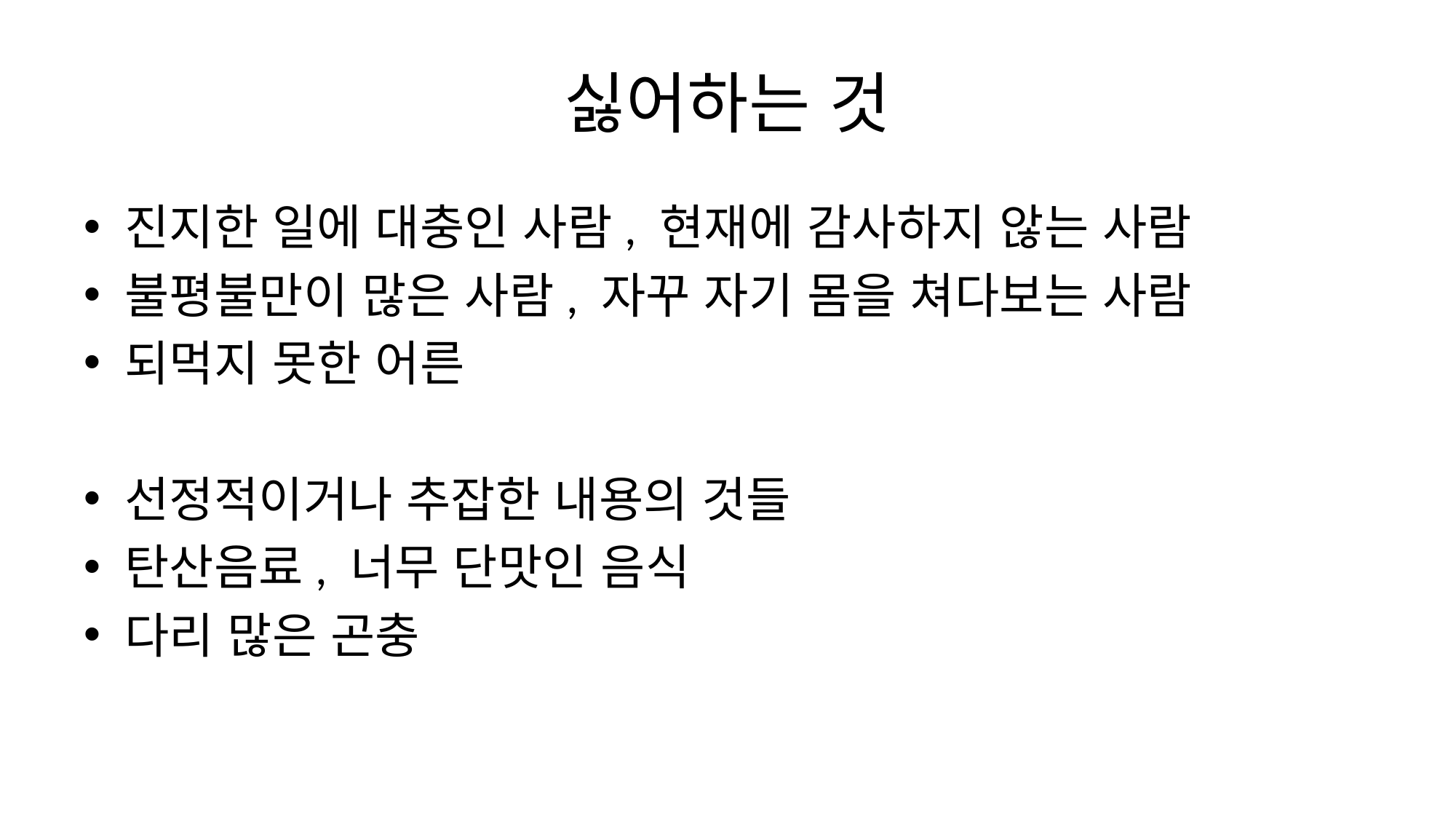

# 싫어하는 것
진지한 일에 대충인 사람, 현재에 감사하지 않는 사람
불평불만이 많은 사람, 자꾸 자기 몸을 쳐다보는 사람
되먹지 못한 어른

선정적이거나 추잡한 내용의 것들
탄산음료, 너무 단맛인 음식
다리 많은 곤충